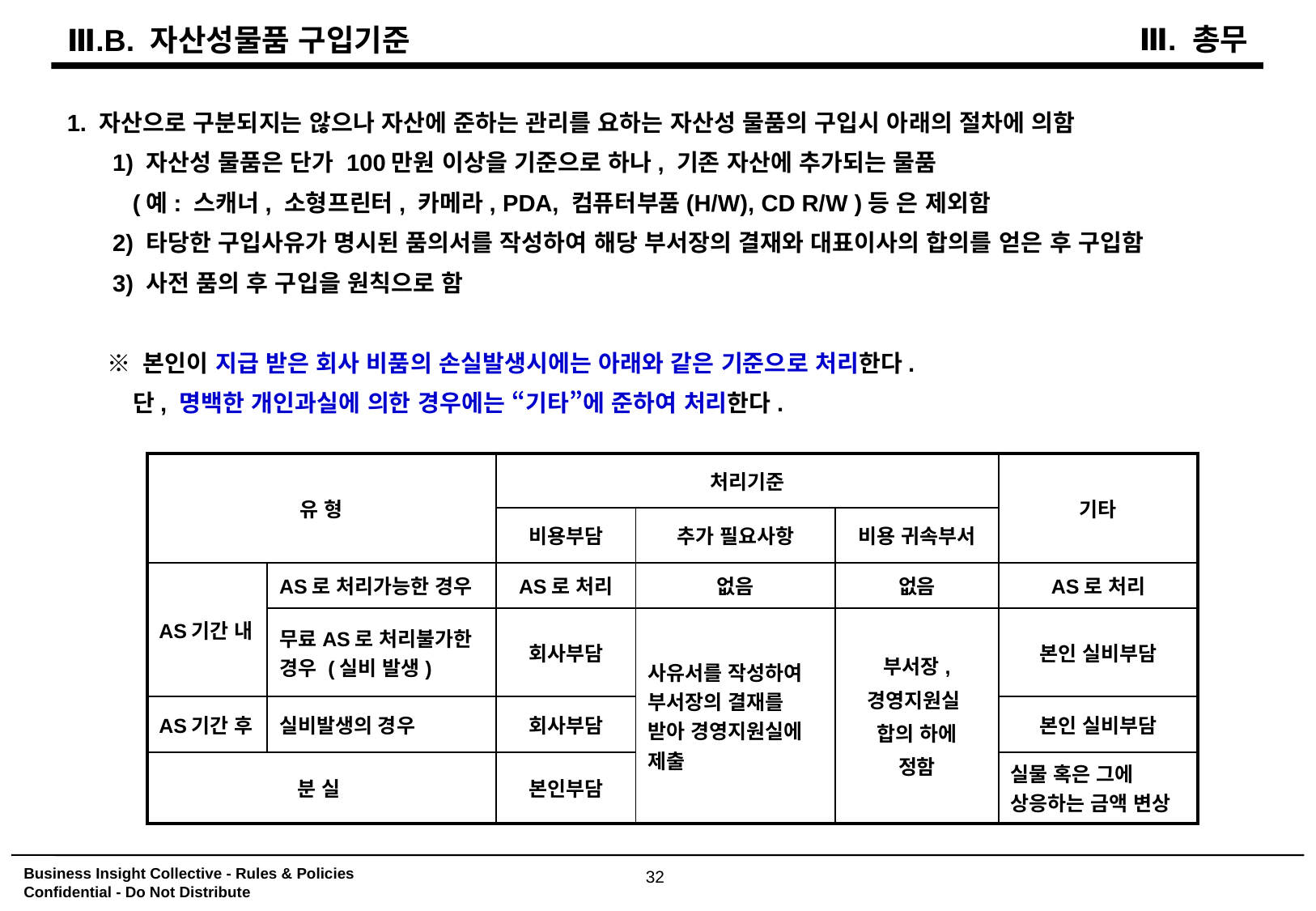

Ⅲ. 총무
Ⅲ.B. 자산성물품 구입기준
1. 자산으로 구분되지는 않으나 자산에 준하는 관리를 요하는 자산성 물품의 구입시 아래의 절차에 의함
	1) 자산성 물품은 단가 100만원 이상을 기준으로 하나, 기존 자산에 추가되는 물품
	   (예: 스캐너, 소형프린터, 카메라, PDA, 컴퓨터부품(H/W), CD R/W )등 은 제외함
	2) 타당한 구입사유가 명시된 품의서를 작성하여 해당 부서장의 결재와 대표이사의 합의를 얻은 후 구입함
	3) 사전 품의 후 구입을 원칙으로 함

      ※ 본인이 지급 받은 회사 비품의 손실발생시에는 아래와 같은 기준으로 처리한다.
         단, 명백한 개인과실에 의한 경우에는 “기타”에 준하여 처리한다.
| 유 형 |  | 처리기준 |  |  | 기타 |
| --- | --- | --- | --- | --- | --- |
|  |  | 비용부담 | 추가 필요사항 | 비용 귀속부서 |  |
| AS기간 내 | AS로 처리가능한 경우 | AS로 처리 | 없음 | 없음 | AS로 처리 |
|  | 무료AS로 처리불가한 경우 (실비 발생) | 회사부담 | 사유서를 작성하여 부서장의 결재를 받아 경영지원실에 제출 | 부서장, 경영지원실 합의 하에 정함 | 본인 실비부담 |
| AS기간 후 | 실비발생의 경우 | 회사부담 |  |  | 본인 실비부담 |
| 분 실 |  | 본인부담 |  |  | 실물 혹은 그에 상응하는 금액 변상 |